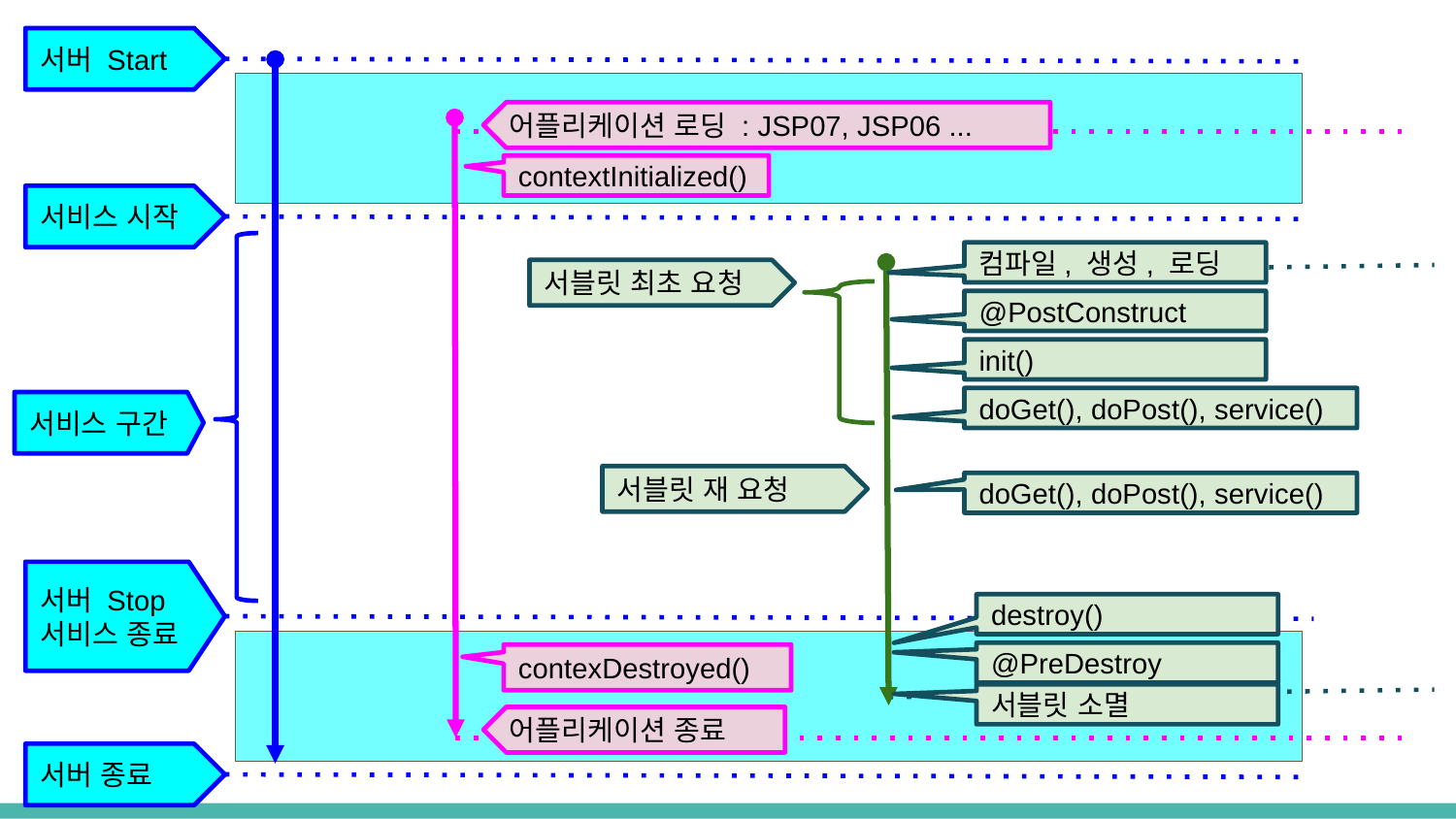

서버 Start

어플리케이션 로딩 : JSP07, JSP06 ...
contextInitialized()
서비스 시작

컴파일, 생성, 로딩
서블릿 최초 요청

@PostConstruct
init()
doGet(), doPost(), service()
서비스 구간
서블릿 재 요청
doGet(), doPost(), service()
서버 Stop
서비스 종료
destroy()

@PreDestroy
contexDestroyed()
서블릿 소멸
어플리케이션 종료
서버 종료